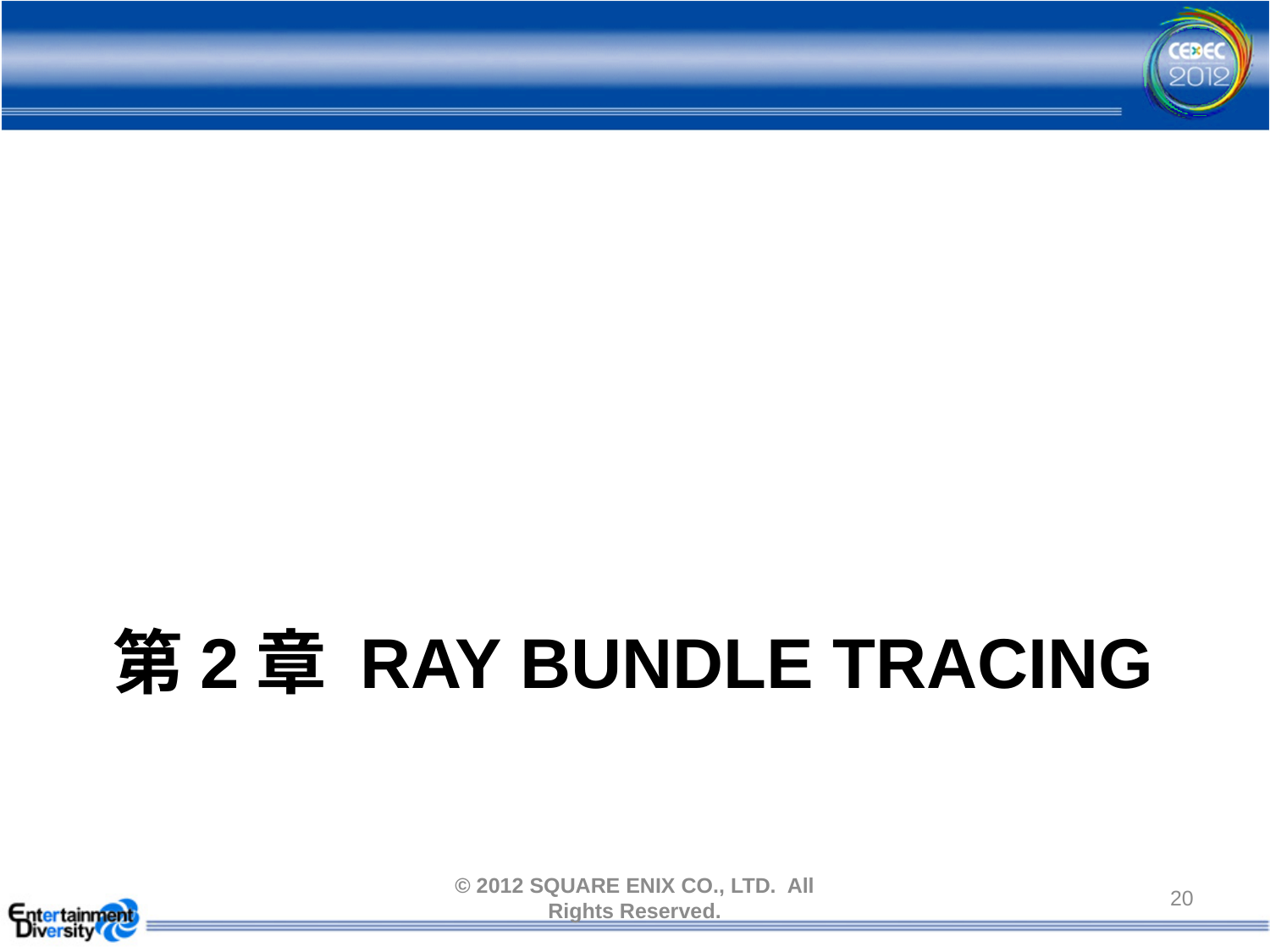

# 第2章 Ray Bundle TRACING
© 2012 SQUARE ENIX CO., LTD.  All Rights Reserved.
20